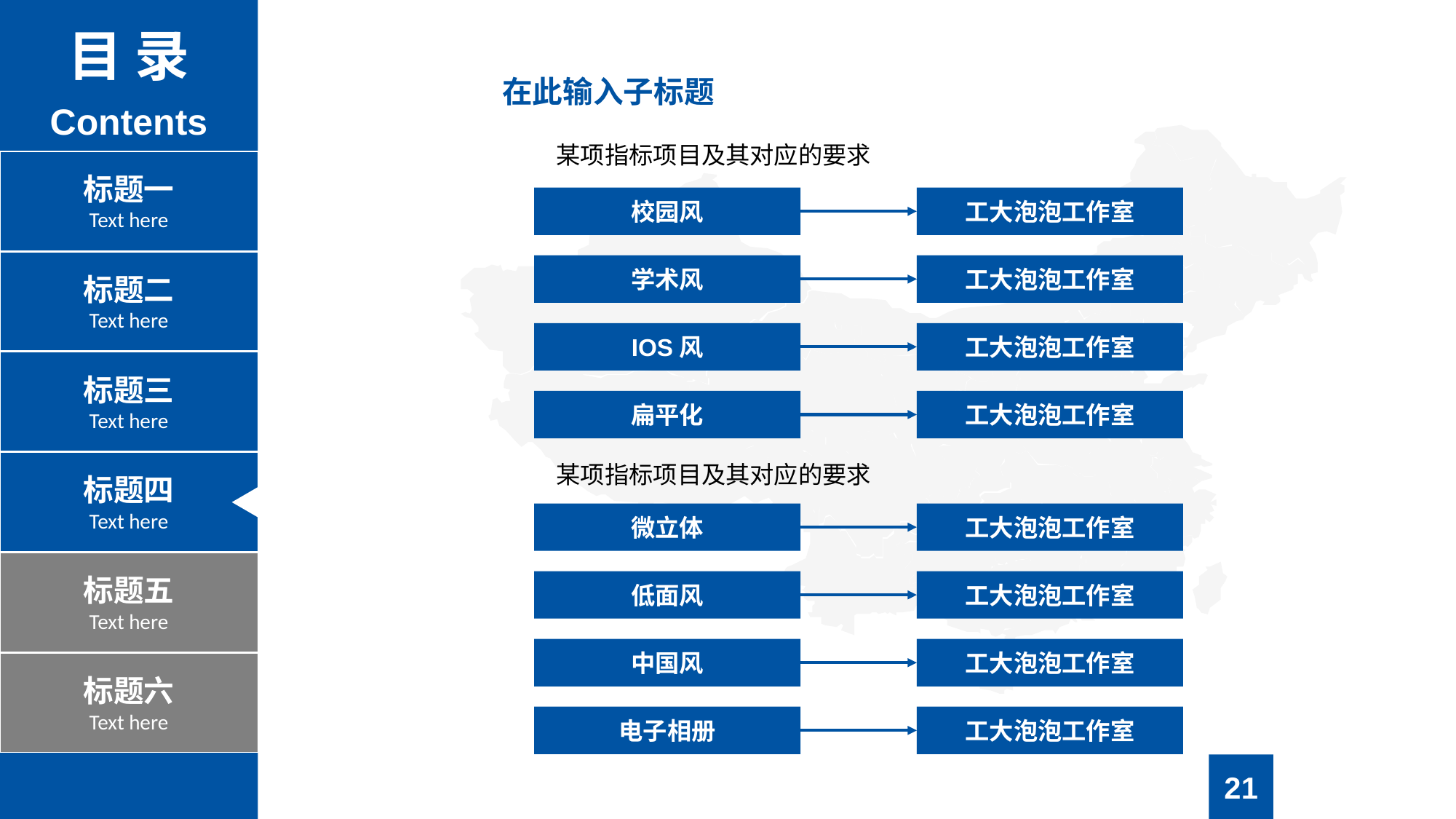

目 录
Contents
在此输入子标题
某项指标项目及其对应的要求
标题一
Text here
校园风
工大泡泡工作室
标题二
Text here
学术风
工大泡泡工作室
IOS风
工大泡泡工作室
标题三
Text here
扁平化
工大泡泡工作室
某项指标项目及其对应的要求
标题四
Text here

微立体
工大泡泡工作室
标题五
Text here
低面风
工大泡泡工作室
中国风
工大泡泡工作室
标题六
Text here
电子相册
工大泡泡工作室
21